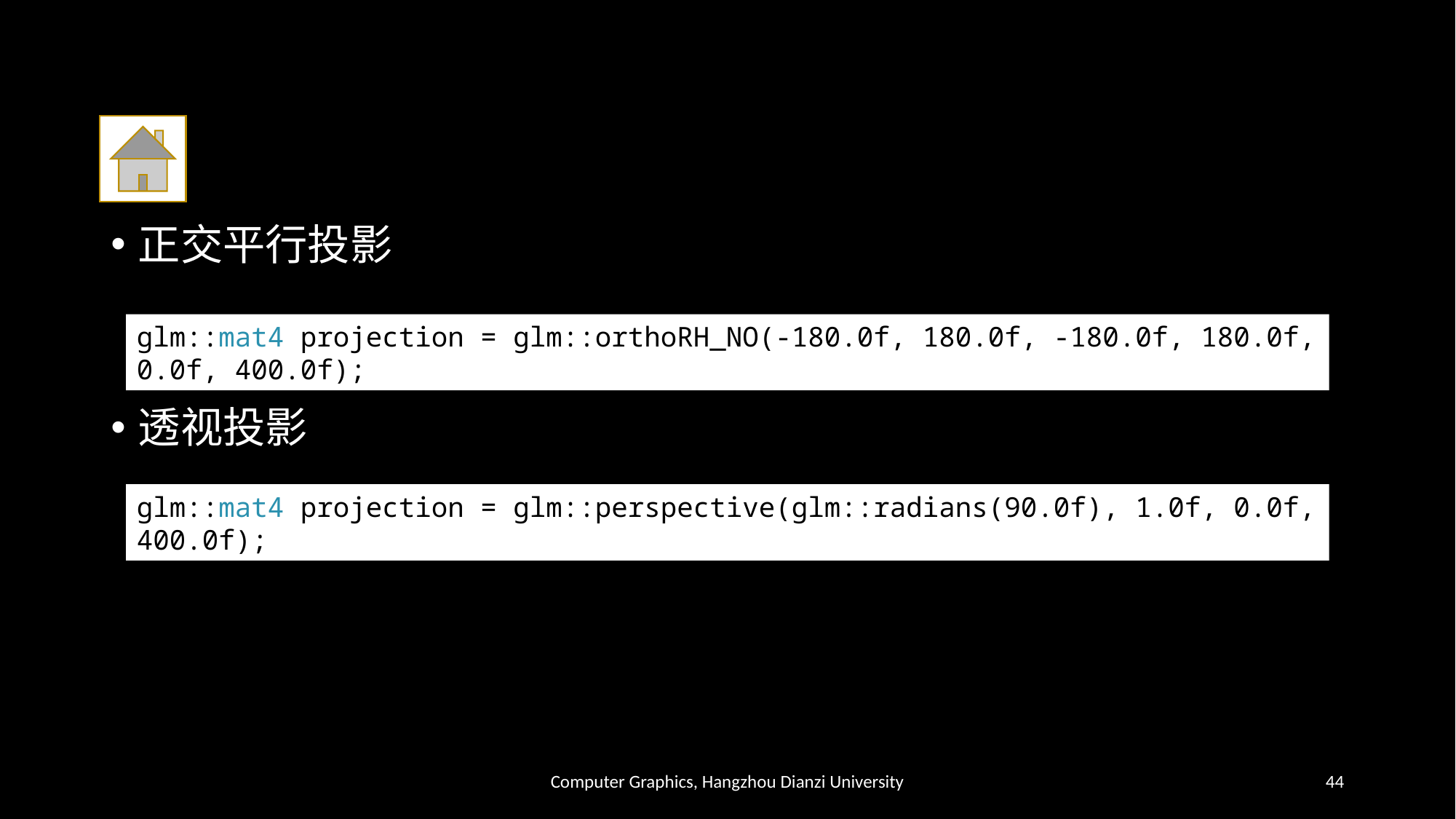

#

正交平行投影

透视投影
glm::mat4 projection = glm::orthoRH_NO(-180.0f, 180.0f, -180.0f, 180.0f, 0.0f, 400.0f);
glm::mat4 projection = glm::perspective(glm::radians(90.0f), 1.0f, 0.0f, 400.0f);
Computer Graphics, Hangzhou Dianzi University
44